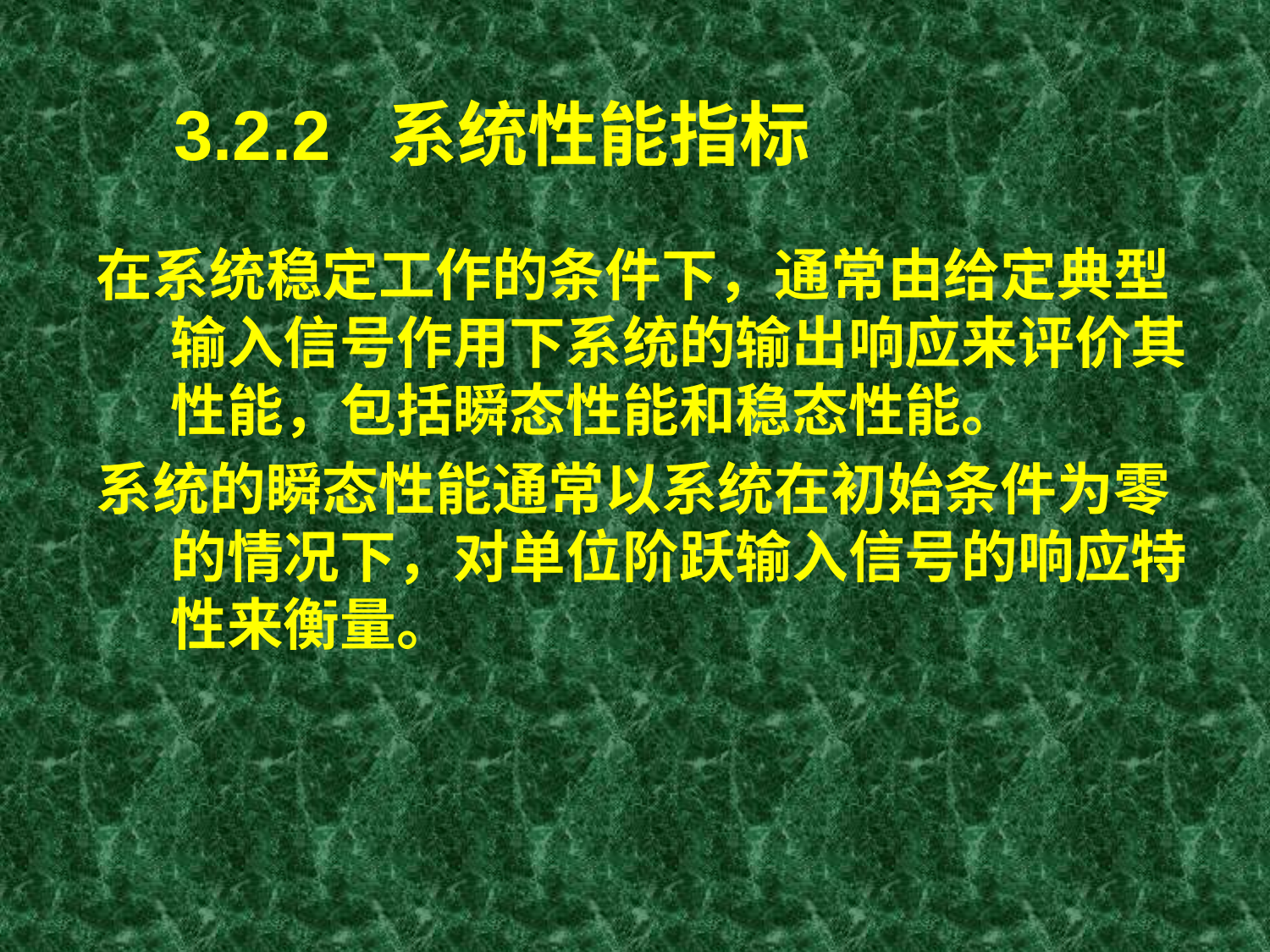

3.2.2  系统性能指标
# 在系统稳定工作的条件下，通常由给定典型输入信号作用下系统的输出响应来评价其性能，包括瞬态性能和稳态性能。
系统的瞬态性能通常以系统在初始条件为零的情况下，对单位阶跃输入信号的响应特性来衡量。